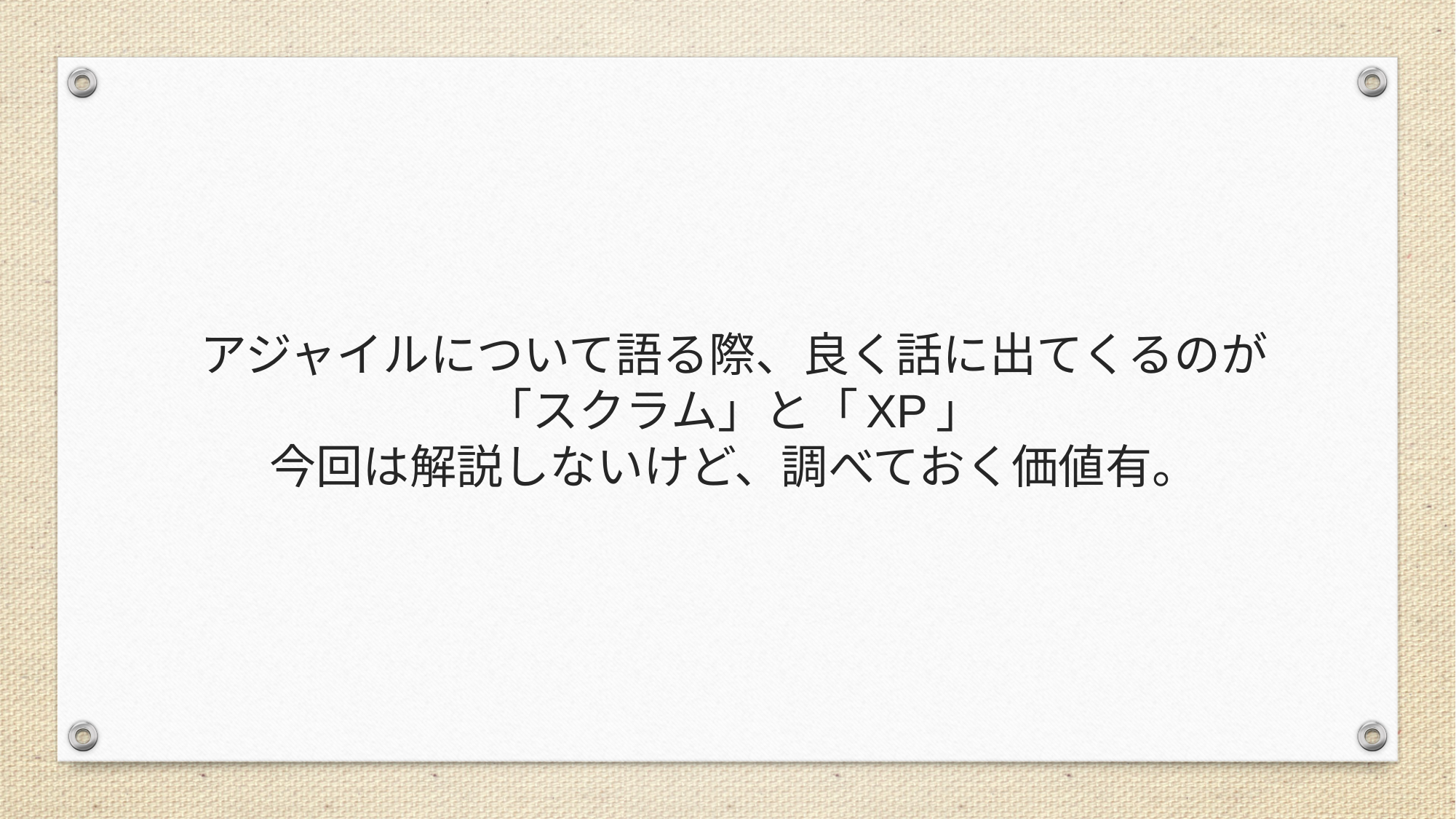

アジャイルについて語る際、良く話に出てくるのが「スクラム」と「XP」
今回は解説しないけど、調べておく価値有。